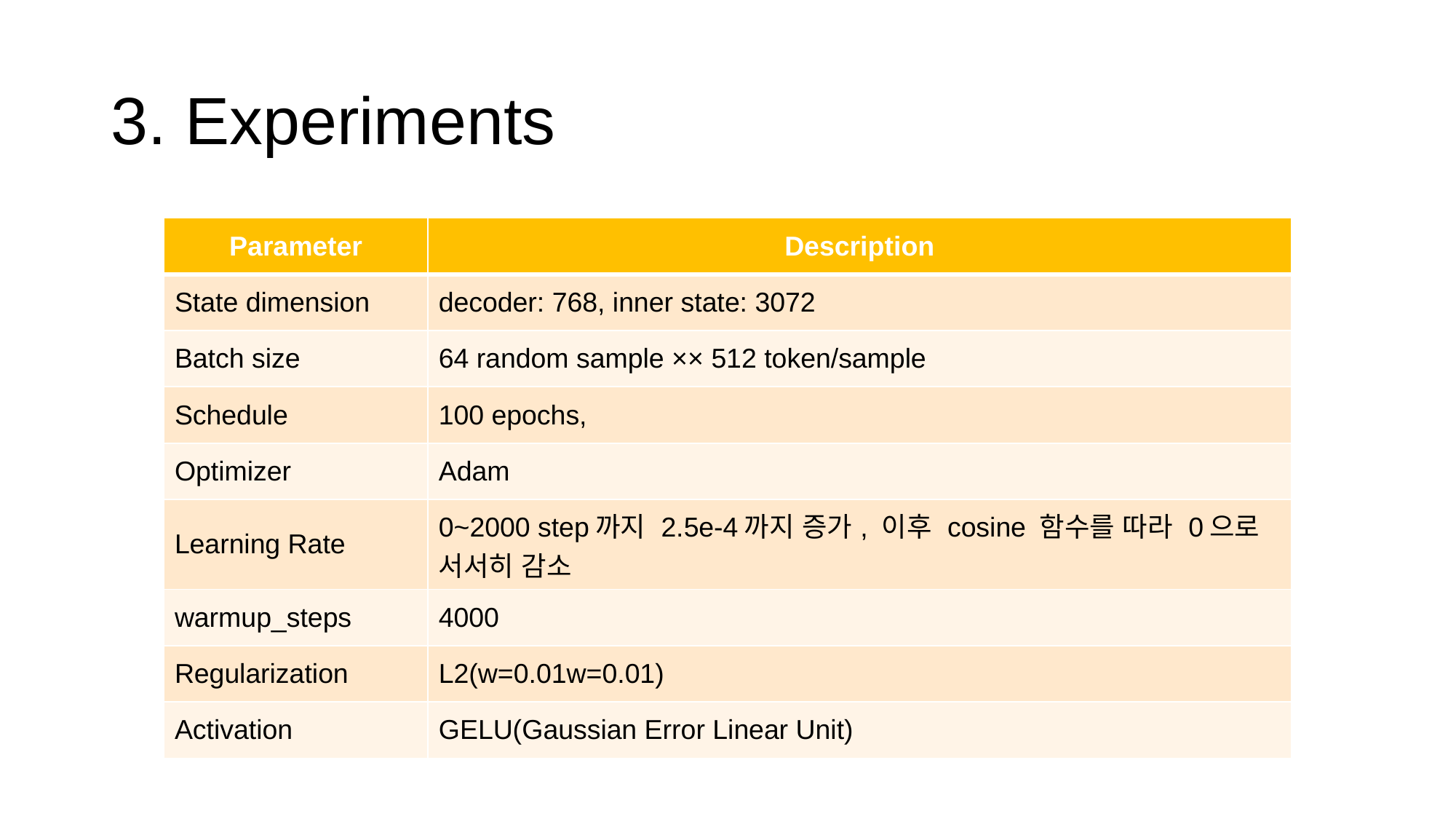

# 3. Experiments
| Parameter | Description |
| --- | --- |
| State dimension | decoder: 768, inner state: 3072 |
| Batch size | 64 random sample ×× 512 token/sample |
| Schedule | 100 epochs, |
| Optimizer | Adam |
| Learning Rate | 0~2000 step까지 2.5e-4까지 증가, 이후 cosine 함수를 따라 0으로 서서히 감소 |
| warmup\_steps | 4000 |
| Regularization | L2(w=0.01w=0.01) |
| Activation | GELU(Gaussian Error Linear Unit) |